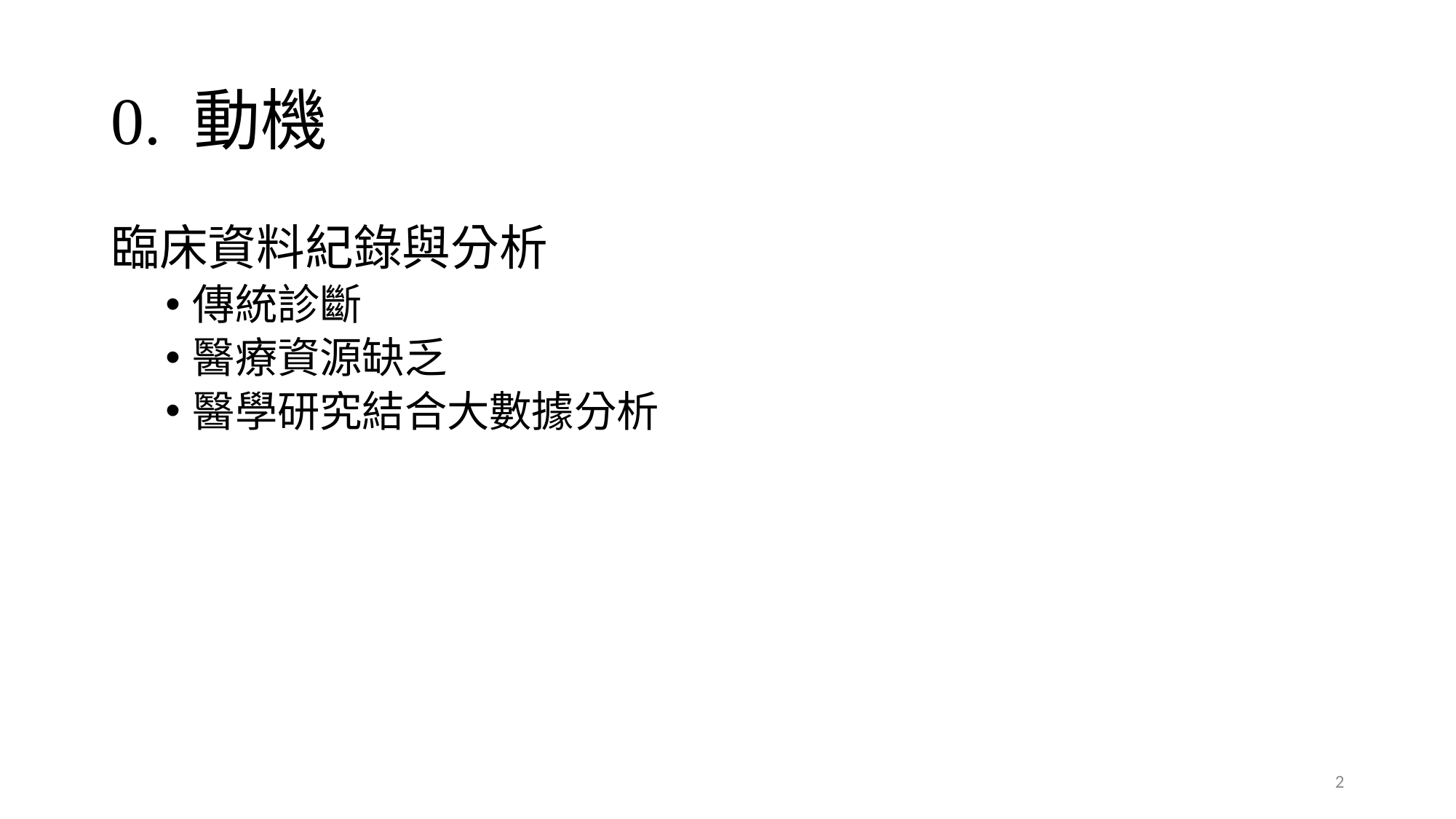

# 0. 動機
臨床資料紀錄與分析
傳統診斷
醫療資源缺乏
醫學研究結合大數據分析
2